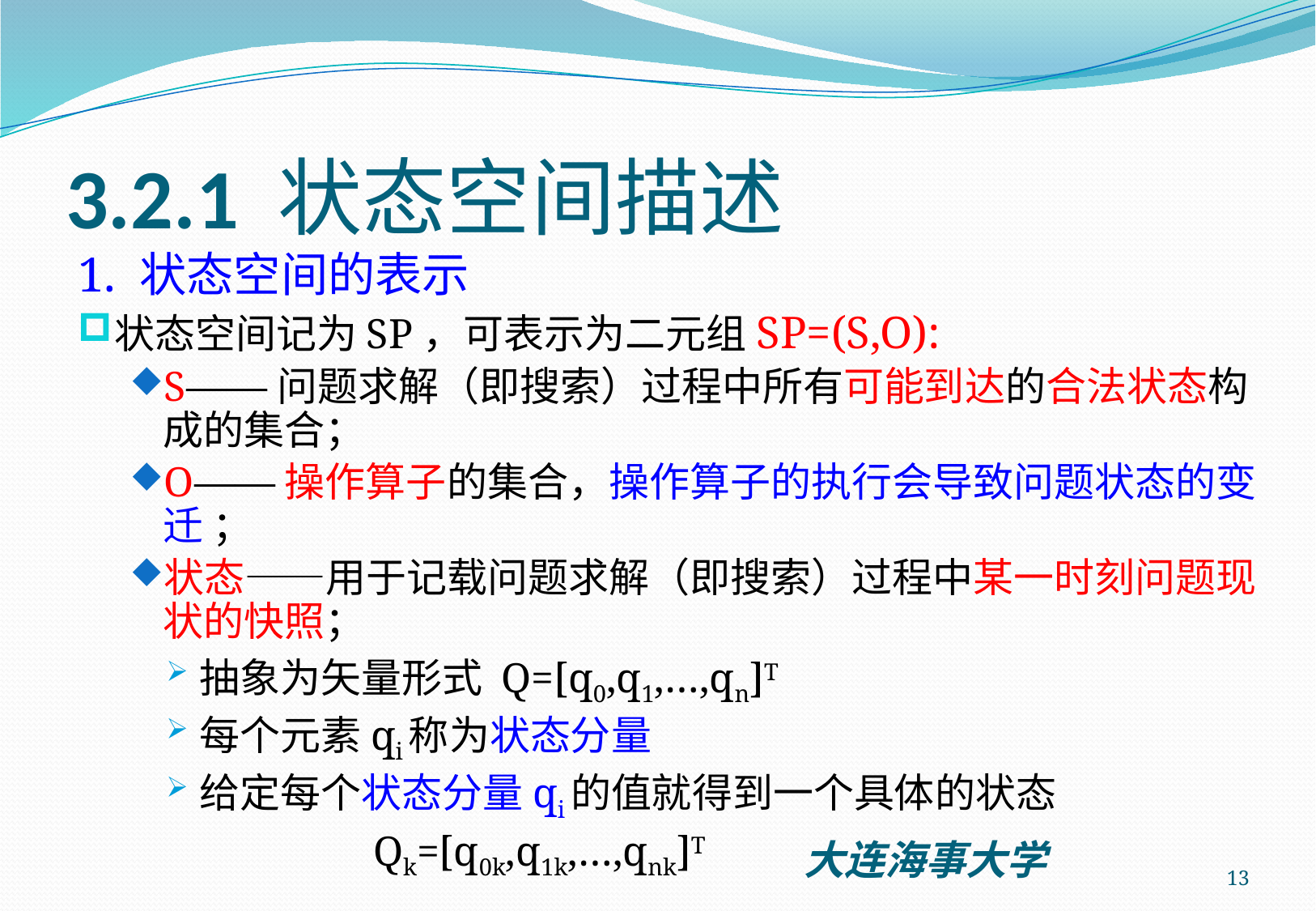

# 3.2.1 状态空间描述
1. 状态空间的表示
状态空间记为SP，可表示为二元组SP=(S,O):
S——问题求解（即搜索）过程中所有可能到达的合法状态构成的集合；
O——操作算子的集合，操作算子的执行会导致问题状态的变迁 ；
状态——用于记载问题求解（即搜索）过程中某一时刻问题现状的快照；
抽象为矢量形式 Q=[q0,q1,…,qn]T
每个元素qi称为状态分量
给定每个状态分量qi的值就得到一个具体的状态
	         	     Qk=[q0k,q1k,…,qnk]T

13